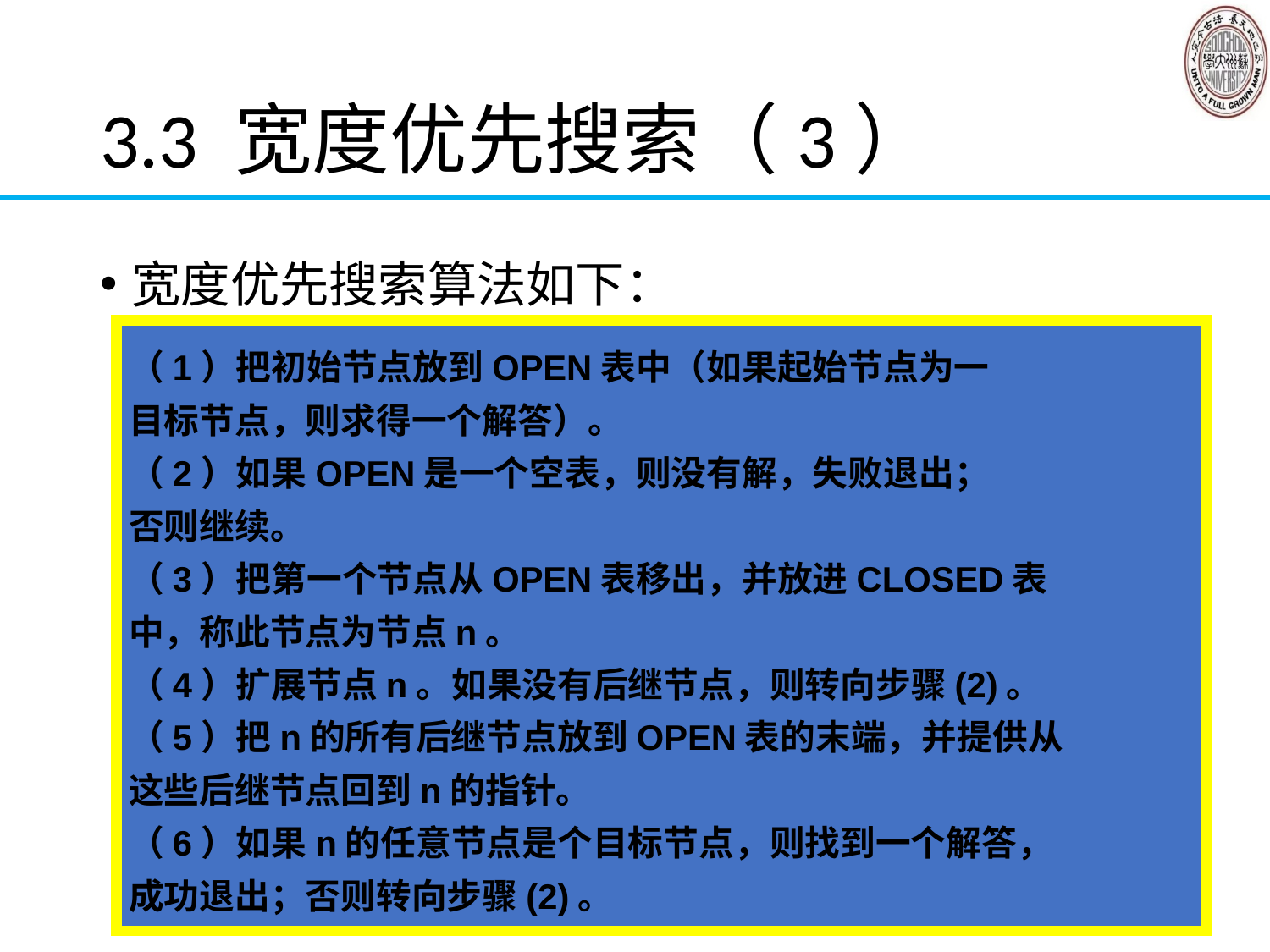

# 3.3 宽度优先搜索（3）
宽度优先搜索算法如下：
（1）把初始节点放到OPEN表中（如果起始节点为一
目标节点，则求得一个解答）。
（2）如果OPEN是一个空表，则没有解，失败退出；
否则继续。
（3）把第一个节点从OPEN表移出，并放进CLOSED表
中，称此节点为节点n。
（4）扩展节点n。如果没有后继节点，则转向步骤(2)。
（5）把n的所有后继节点放到OPEN表的末端，并提供从
这些后继节点回到n的指针。
（6）如果n的任意节点是个目标节点，则找到一个解答，
成功退出；否则转向步骤(2)。
23